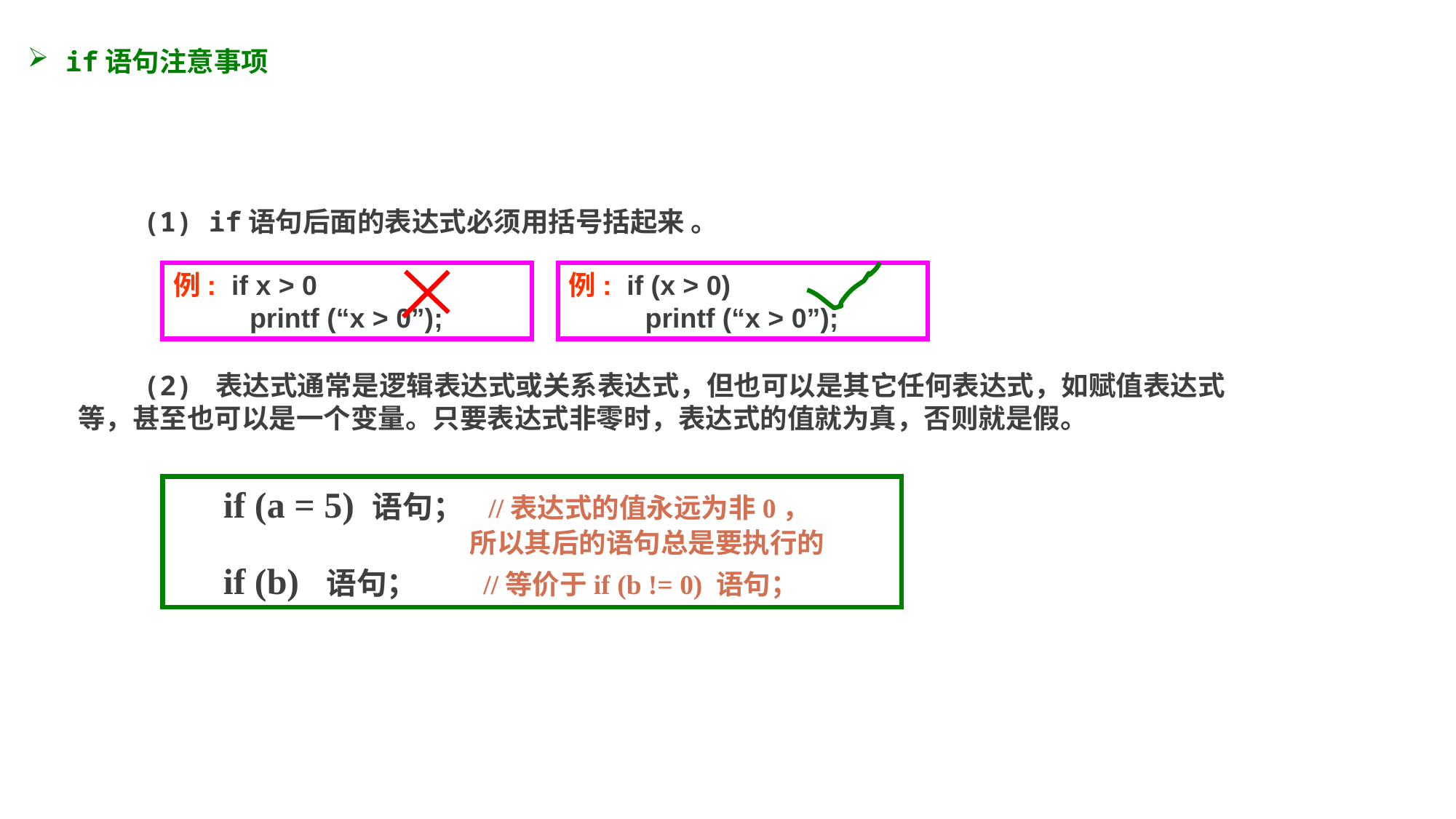

if语句注意事项
    (1) if语句后面的表达式必须用括号括起来 。

    (2) 表达式通常是逻辑表达式或关系表达式，但也可以是其它任何表达式，如赋值表达式等，甚至也可以是一个变量。只要表达式非零时，表达式的值就为真，否则就是假。

例:  if x > 0
          printf (“x > 0”);
例:  if (x > 0)
          printf (“x > 0”);

  if (a = 5) 语句；  //表达式的值永远为非0，
                               所以其后的语句总是要执行的
  if (b)  语句；       //等价于if (b != 0) 语句；